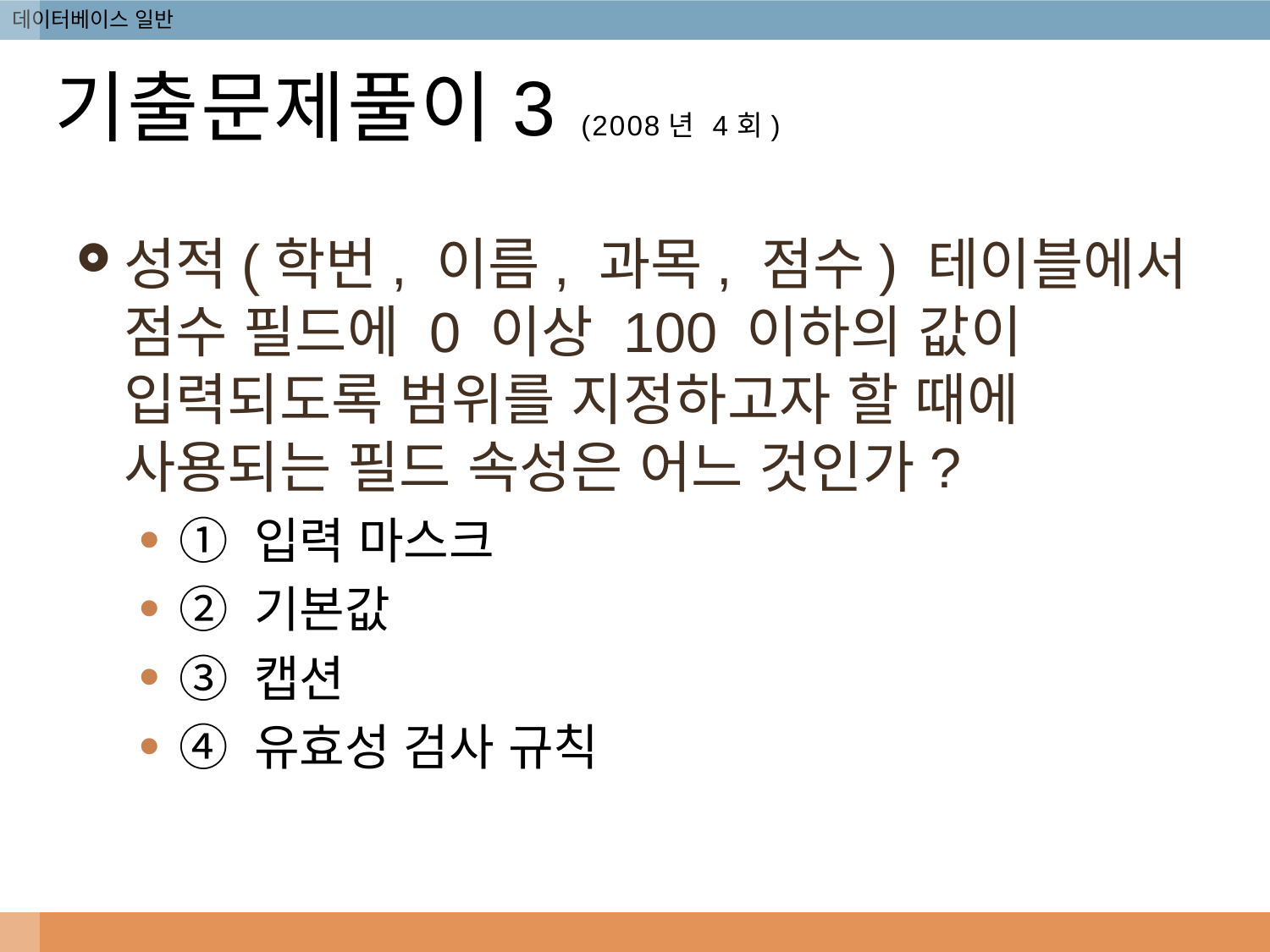

# 기출문제풀이3 (2008년 4회)
성적(학번, 이름, 과목, 점수) 테이블에서 점수 필드에 0 이상 100 이하의 값이 입력되도록 범위를 지정하고자 할 때에 사용되는 필드 속성은 어느 것인가?
① 입력 마스크
② 기본값
③ 캡션
④ 유효성 검사 규칙